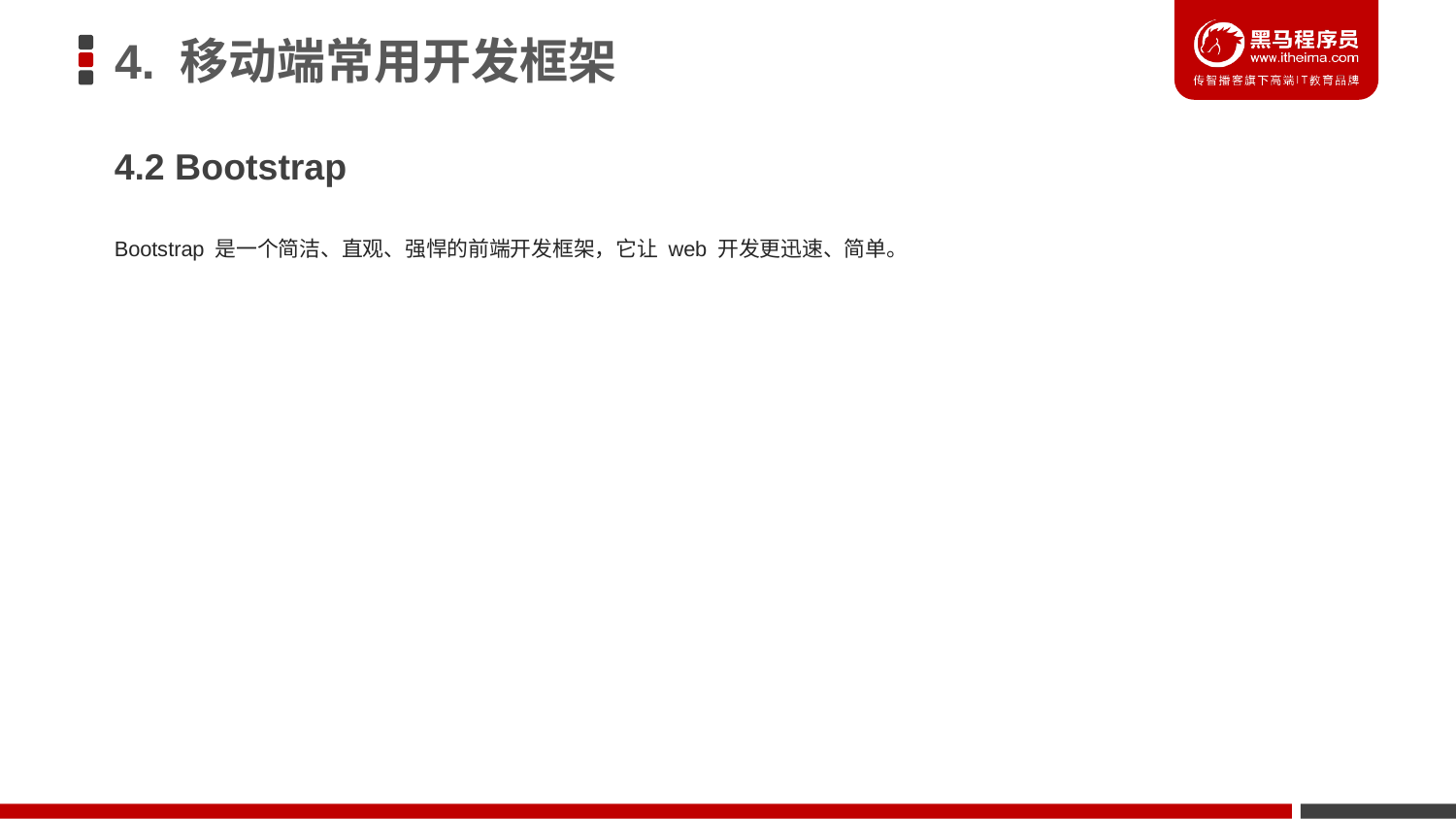

# 4. 移动端常用开发框架
4.2 Bootstrap
Bootstrap 是一个简洁、直观、强悍的前端开发框架，它让 web 开发更迅速、简单。